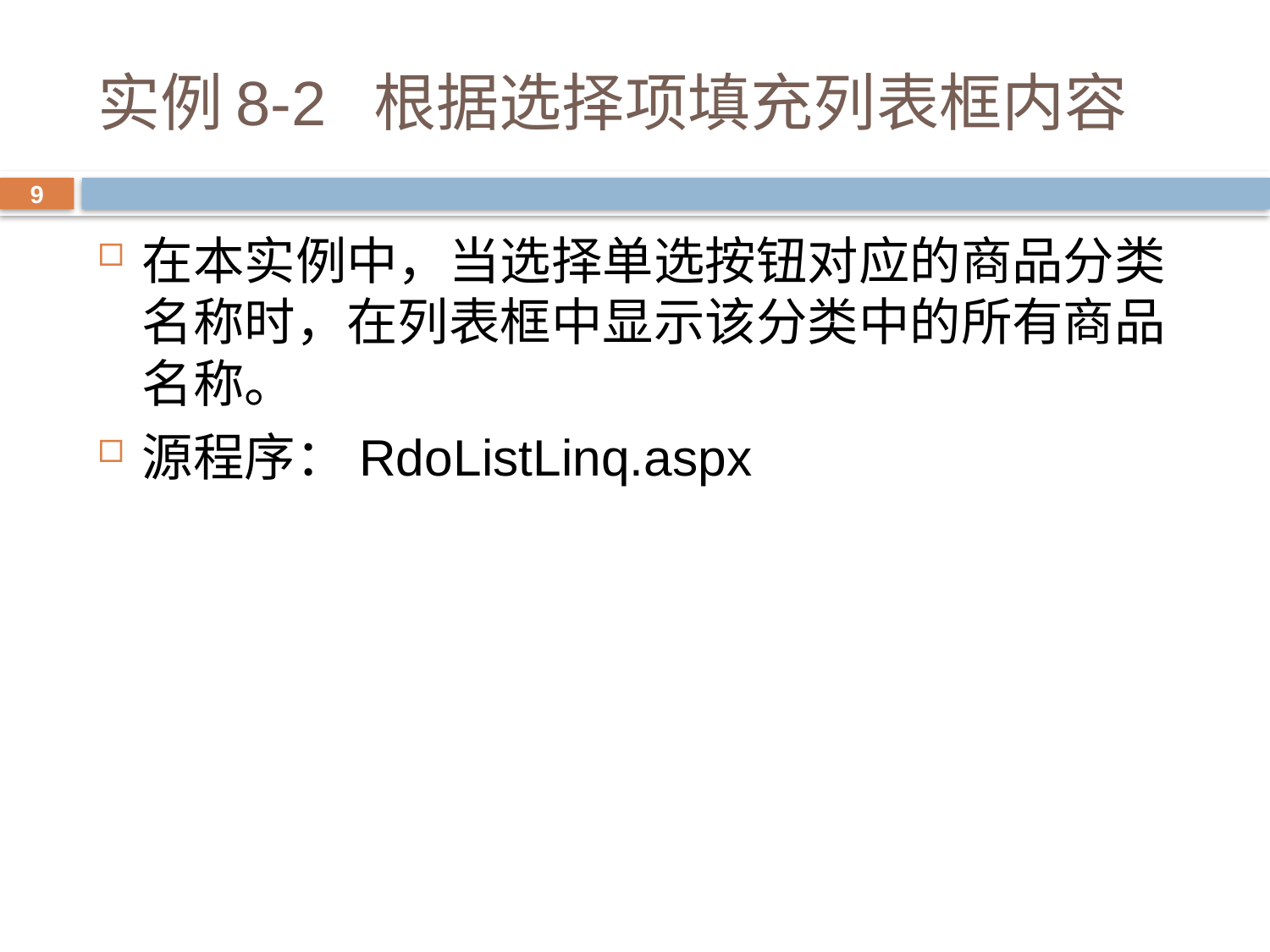

# 实例8-2  根据选择项填充列表框内容
9
在本实例中，当选择单选按钮对应的商品分类名称时，在列表框中显示该分类中的所有商品名称。
源程序：RdoListLinq.aspx